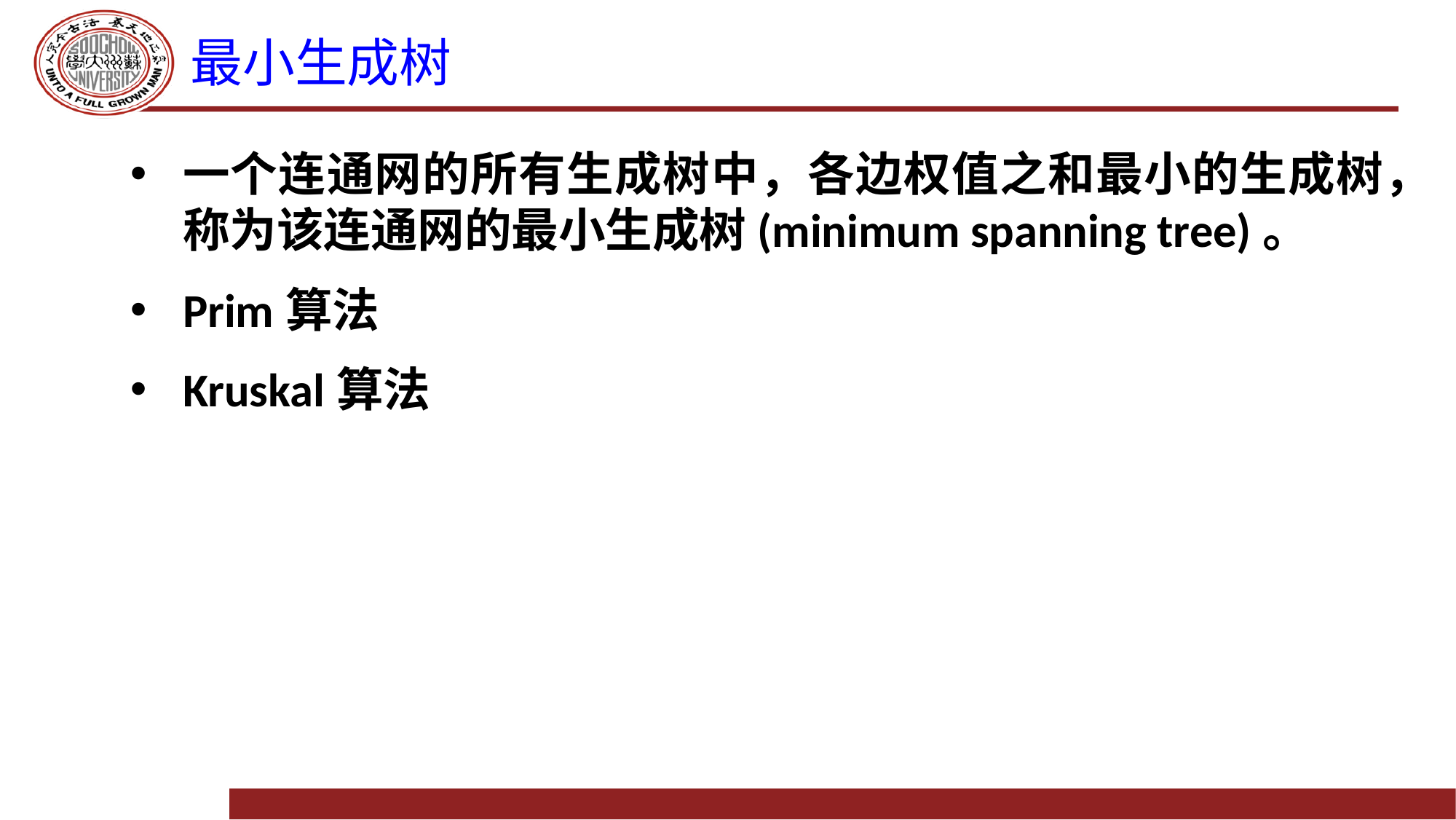

# 最小生成树
一个连通网的所有生成树中，各边权值之和最小的生成树，称为该连通网的最小生成树(minimum spanning tree)。
Prim算法
Kruskal算法